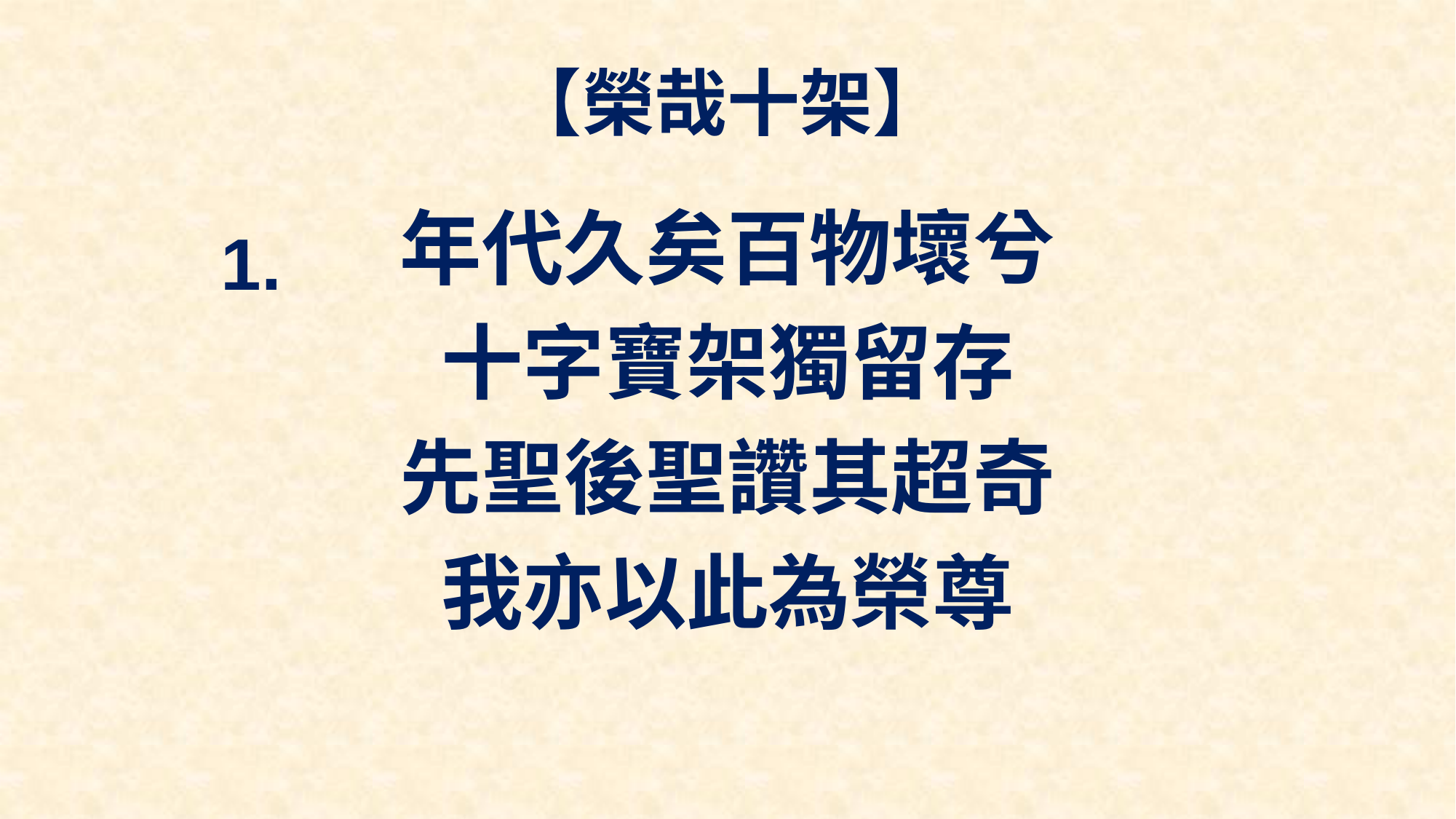

# 【榮哉十架】
年代久矣百物壞兮
十字寶架獨留存
先聖後聖讚其超奇
我亦以此為榮尊
1.